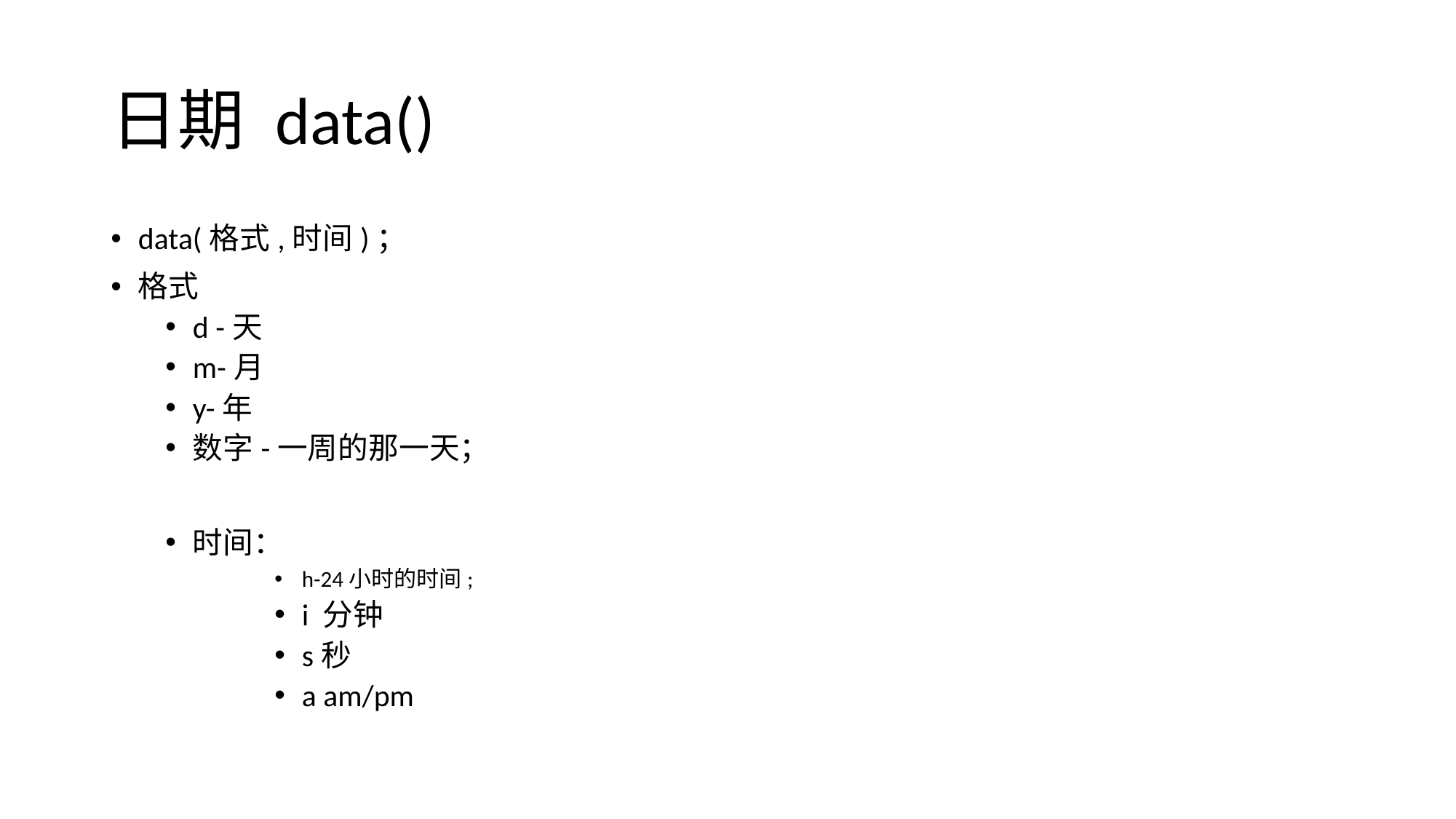

# 日期 data()
data(格式,时间)；
格式
d -天
m-月
y-年
数字-一周的那一天；

时间：
h-24小时的时间;
i 分钟
s秒
a am/pm